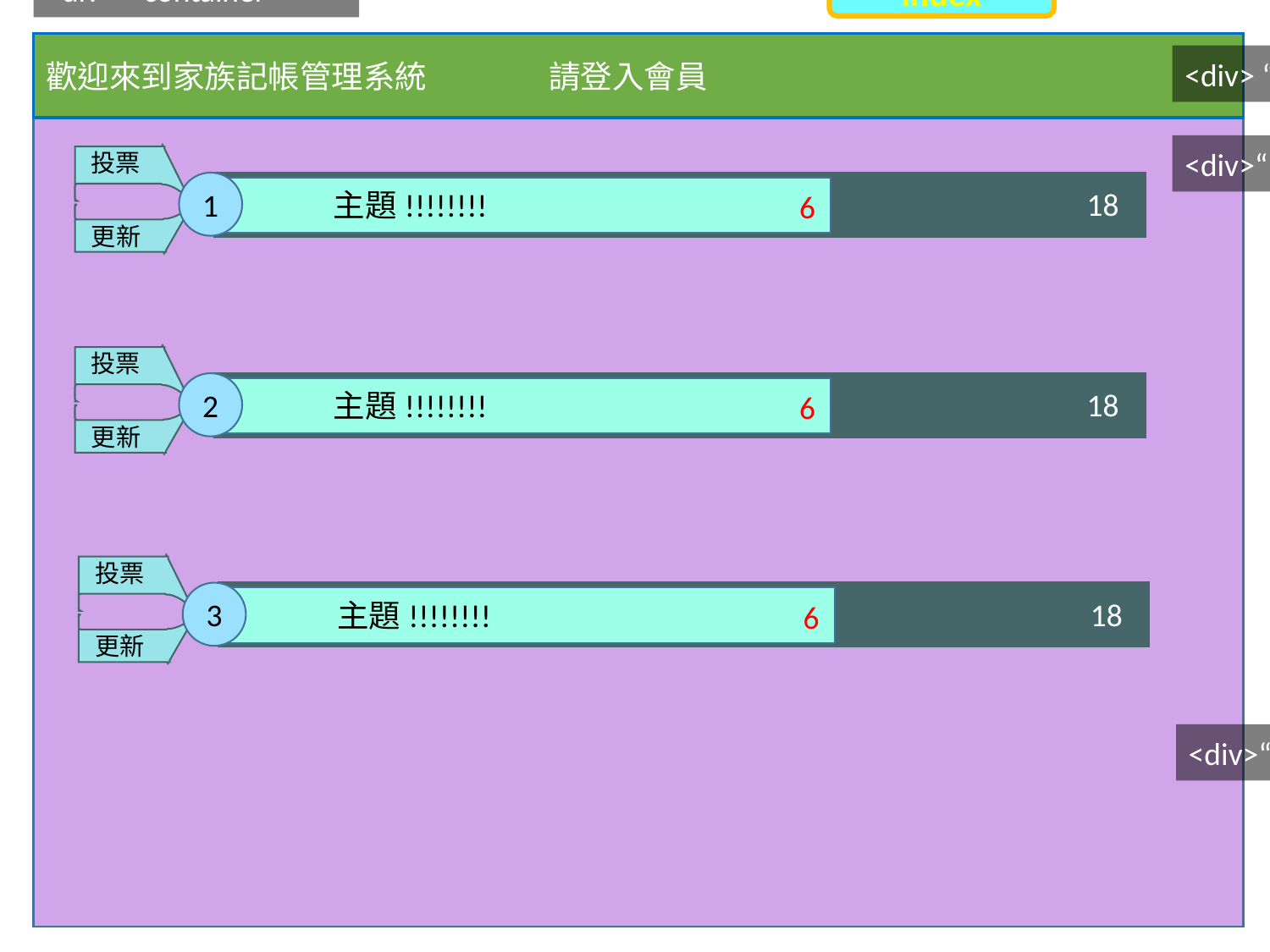

<div> “ container”
index

歡迎來到家族記帳管理系統                 請登入會員
<div> “ top”

<div>“ public”
投票

1

18
主題!!!!!!!!

6

更新
vote_list_up
投票

2

18
主題!!!!!!!!

6

更新
vote_list_down
投票

3

18
主題!!!!!!!!

6

更新
<div>“ vote-list”